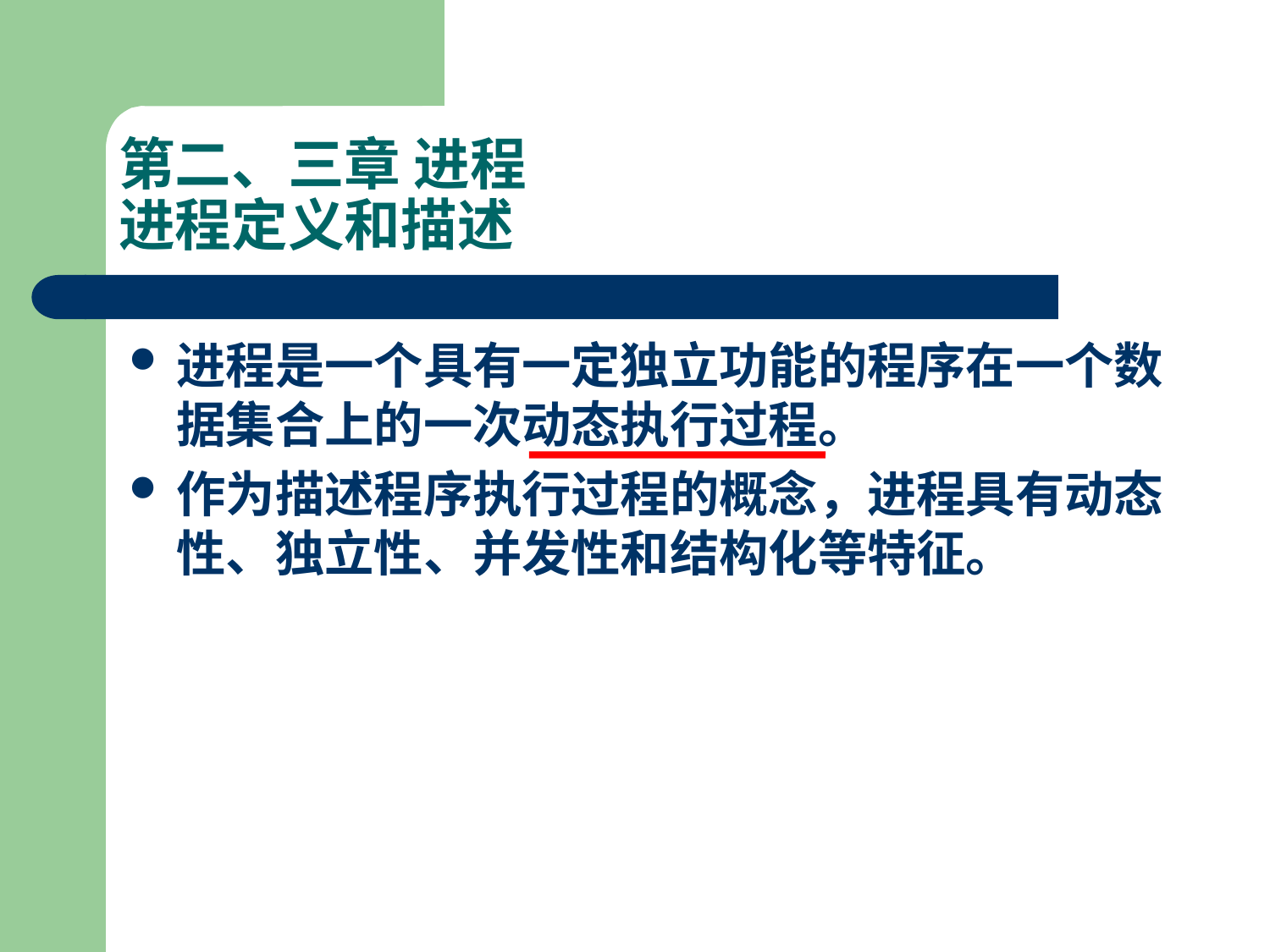

# 第二、三章 进程 进程定义和描述
进程是一个具有一定独立功能的程序在一个数据集合上的一次动态执行过程。
作为描述程序执行过程的概念，进程具有动态性、独立性、并发性和结构化等特征。